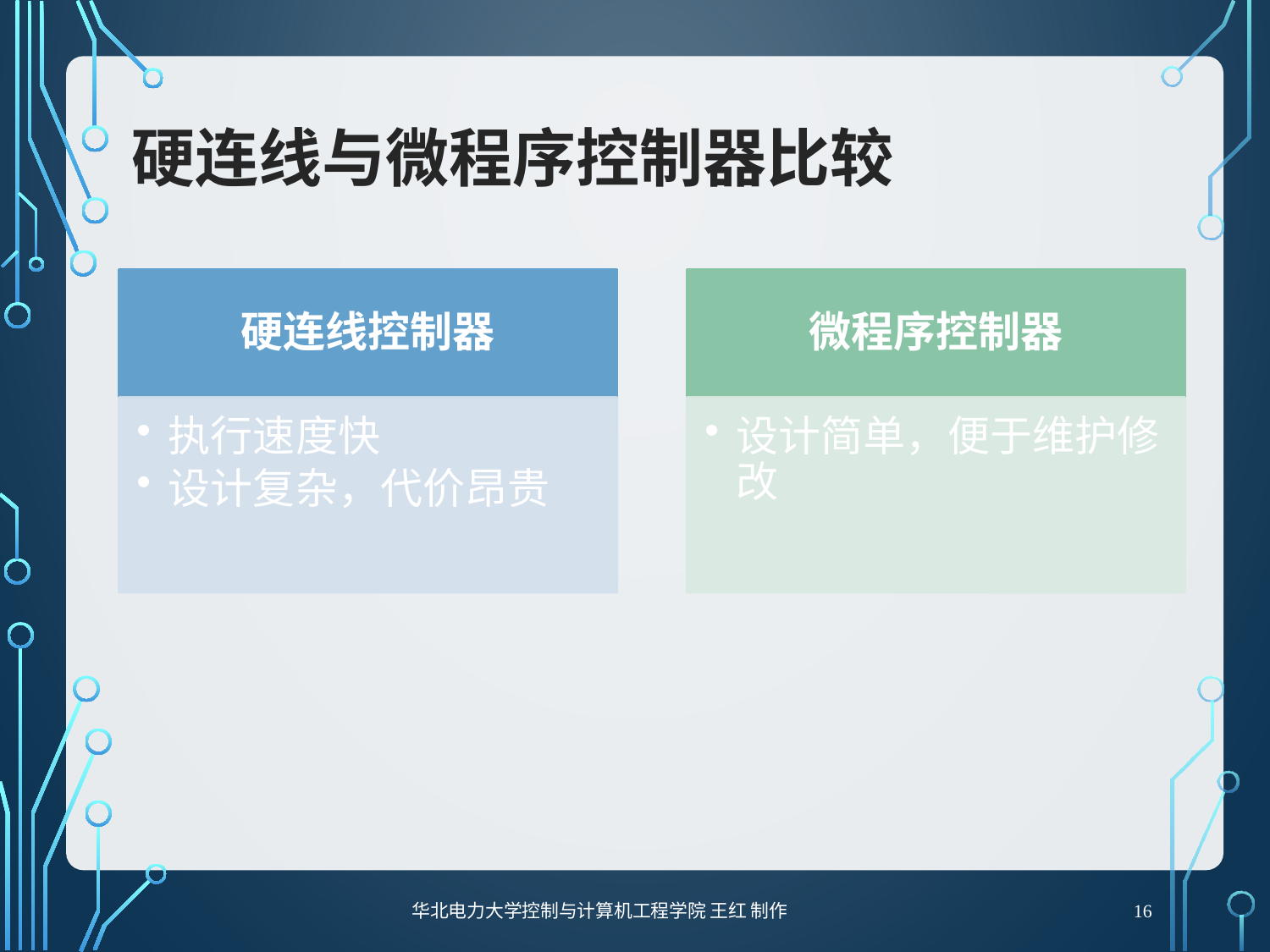

# 硬连线与微程序控制器比较
硬连线控制器
执行速度快
设计复杂，代价昂贵
微程序控制器
设计简单，便于维护修改
16
华北电力大学控制与计算机工程学院 王红 制作